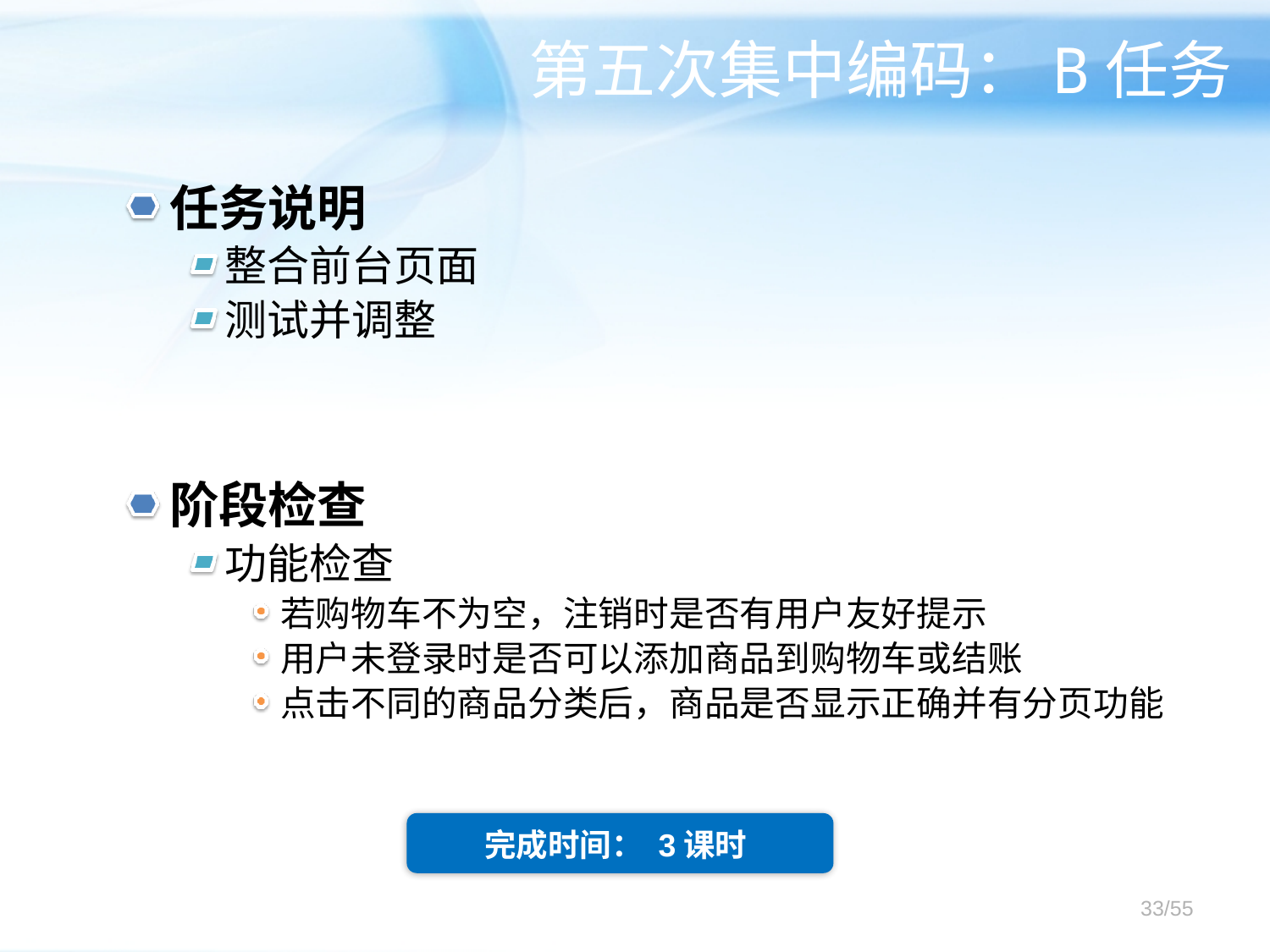

# 第五次集中编码：B任务
任务说明
整合前台页面
测试并调整

阶段检查
功能检查
若购物车不为空，注销时是否有用户友好提示
用户未登录时是否可以添加商品到购物车或结账
点击不同的商品分类后，商品是否显示正确并有分页功能

完成时间： 3课时
33/55